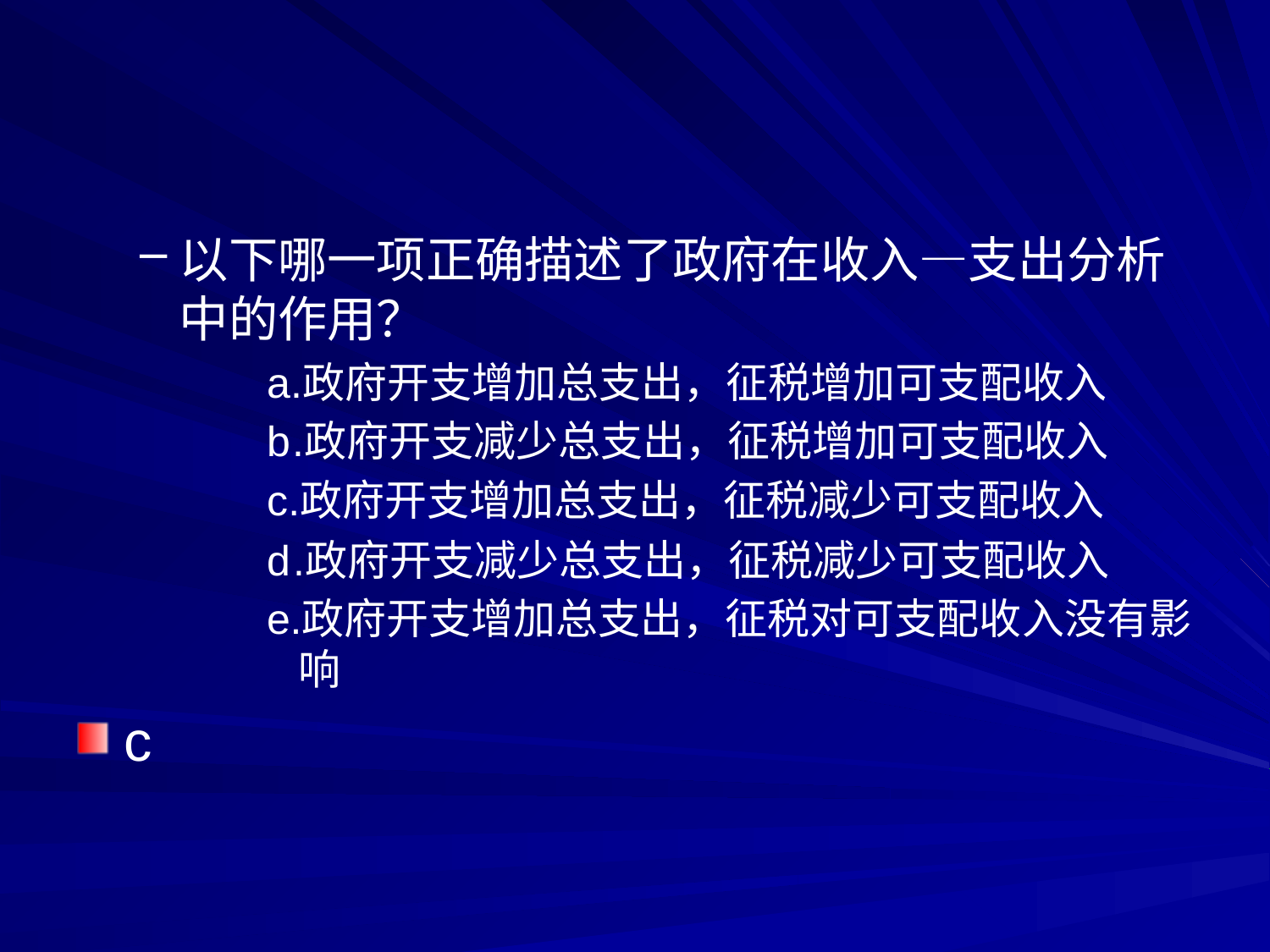

#
以下哪一项正确描述了政府在收入—支出分析中的作用？
政府开支增加总支出，征税增加可支配收入
政府开支减少总支出，征税增加可支配收入
政府开支增加总支出，征税减少可支配收入
政府开支减少总支出，征税减少可支配收入
政府开支增加总支出，征税对可支配收入没有影响
c